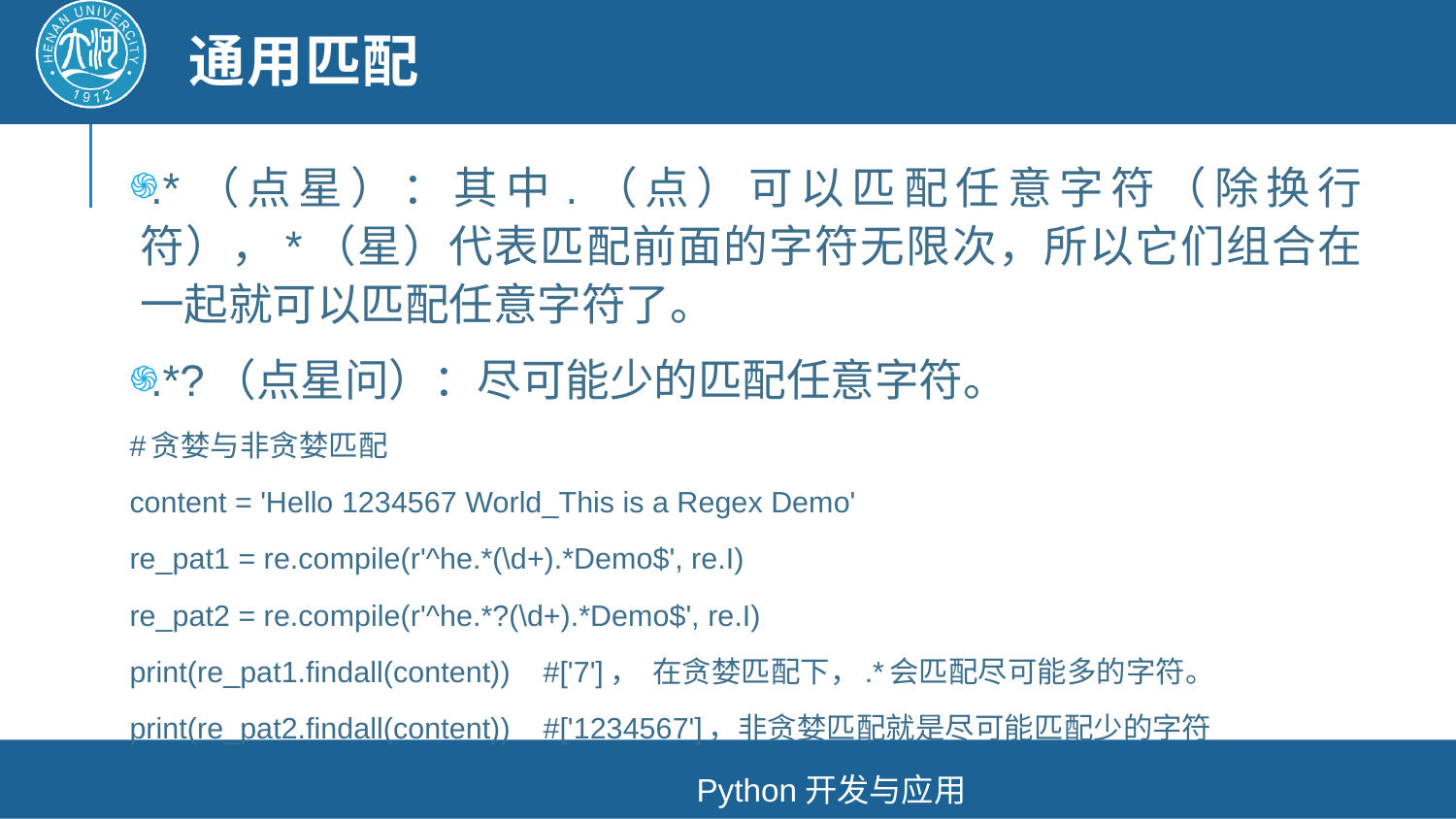

# 通用匹配
.*（点星）：其中.（点）可以匹配任意字符（除换行符），*（星）代表匹配前面的字符无限次，所以它们组合在一起就可以匹配任意字符了。
.*?（点星问）：尽可能少的匹配任意字符。
#贪婪与非贪婪匹配
content = 'Hello 1234567 World_This is a Regex Demo'
re_pat1 = re.compile(r'^he.*(\d+).*Demo$', re.I)
re_pat2 = re.compile(r'^he.*?(\d+).*Demo$', re.I)
print(re_pat1.findall(content))    #['7']，  在贪婪匹配下，.*会匹配尽可能多的字符。
print(re_pat2.findall(content))    #['1234567']，非贪婪匹配就是尽可能匹配少的字符

Python开发与应用
45